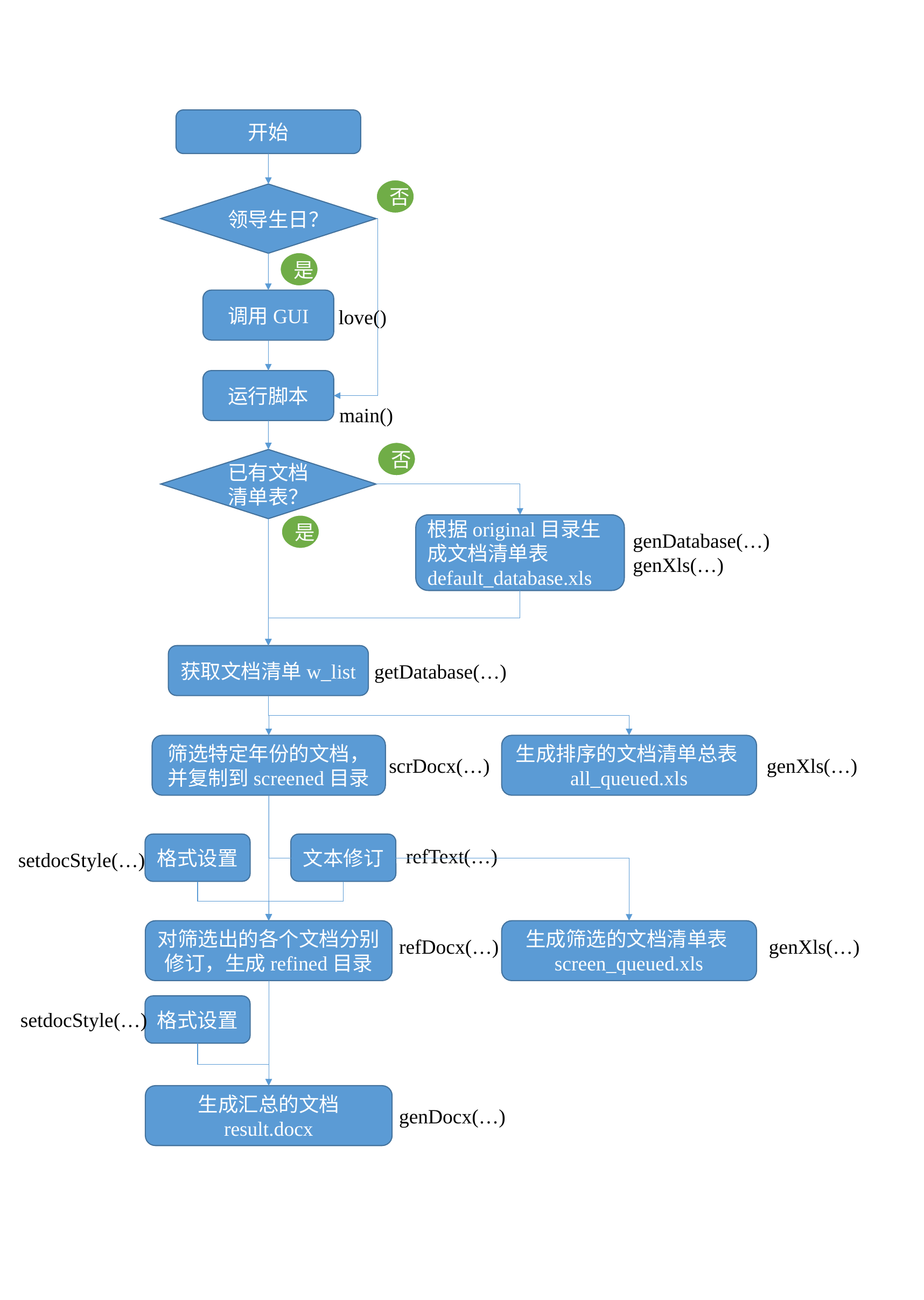

开始
否
领导生日？
是
调用GUI
love()
运行脚本
main()
否
已有文档清单表？
是
根据original目录生成文档清单表default_database.xls
genDatabase(…)
genXls(…)
获取文档清单w_list
getDatabase(…)
筛选特定年份的文档，并复制到screened目录
生成排序的文档清单总表all_queued.xls
scrDocx(…)
genXls(…)
格式设置
文本修订
refText(…)
setdocStyle(…)
对筛选出的各个文档分别修订，生成refined目录
生成筛选的文档清单表screen_queued.xls
refDocx(…)
genXls(…)
格式设置
setdocStyle(…)
生成汇总的文档
result.docx
genDocx(…)